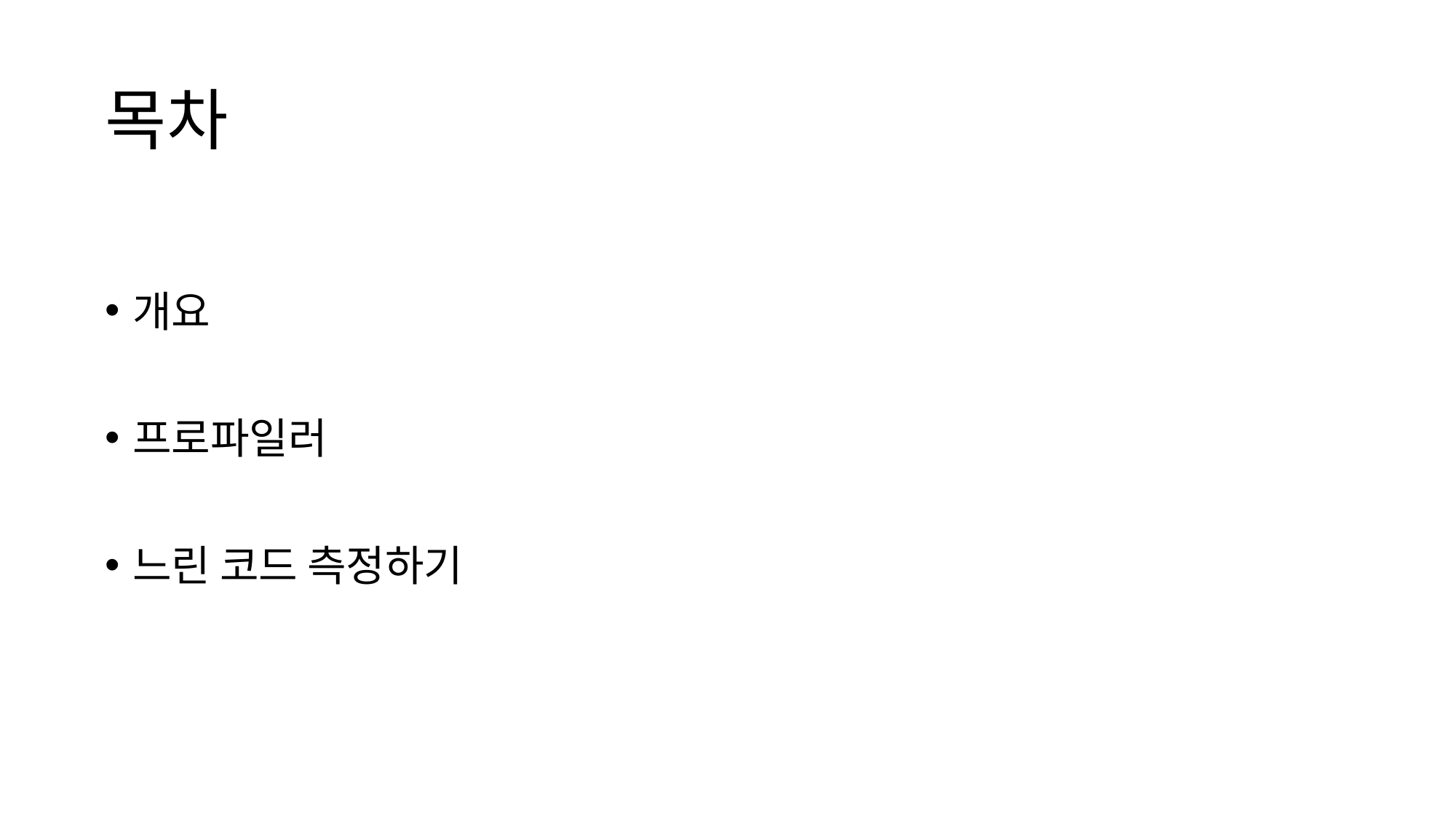

# 목차
개요
프로파일러
느린 코드 측정하기